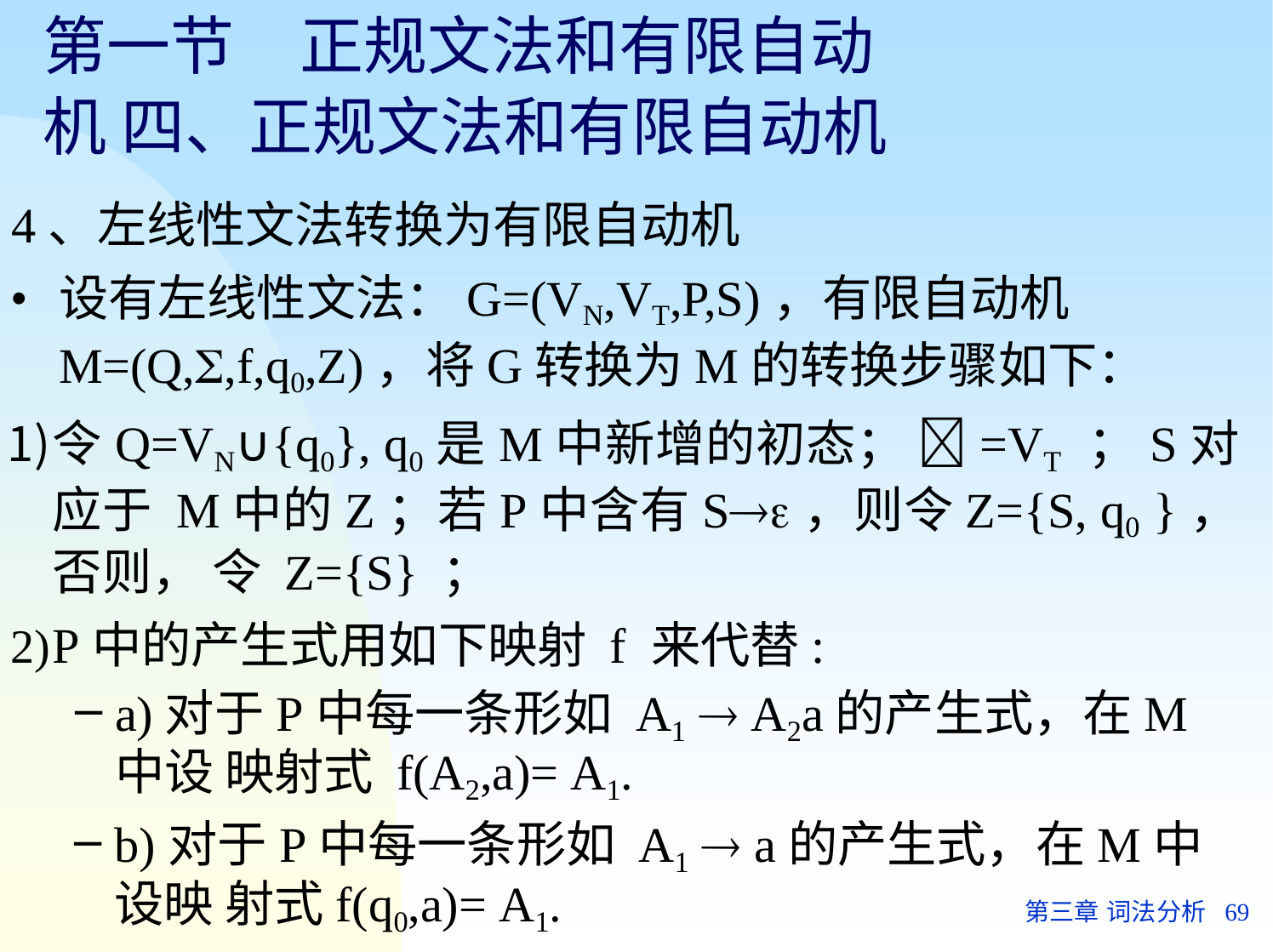

# 第一节	正规文法和有限自动机 四、正规文法和有限自动机
4、左线性文法转换为有限自动机
设有左线性文法：G=(VN,VT,P,S)，有限自动机
M=(Q,Σ,f,q0,Z)，将G转换为M的转换步骤如下：
令Q=VN∪{q0}, q0是M中新增的初态； Σ=VT ；S对应于 M中的Z；若P中含有S→ε，则令Z={S, q0 }，否则， 令 Z={S} ；
P中的产生式用如下映射 f 来代替:
a)对于P中每一条形如 A1 → A2a的产生式，在M中设 映射式 f(A2,a)= A1.
b)对于P中每一条形如 A1 → a的产生式，在M中设映 射式f(q0,a)= A1.
第三章 词法分析	69